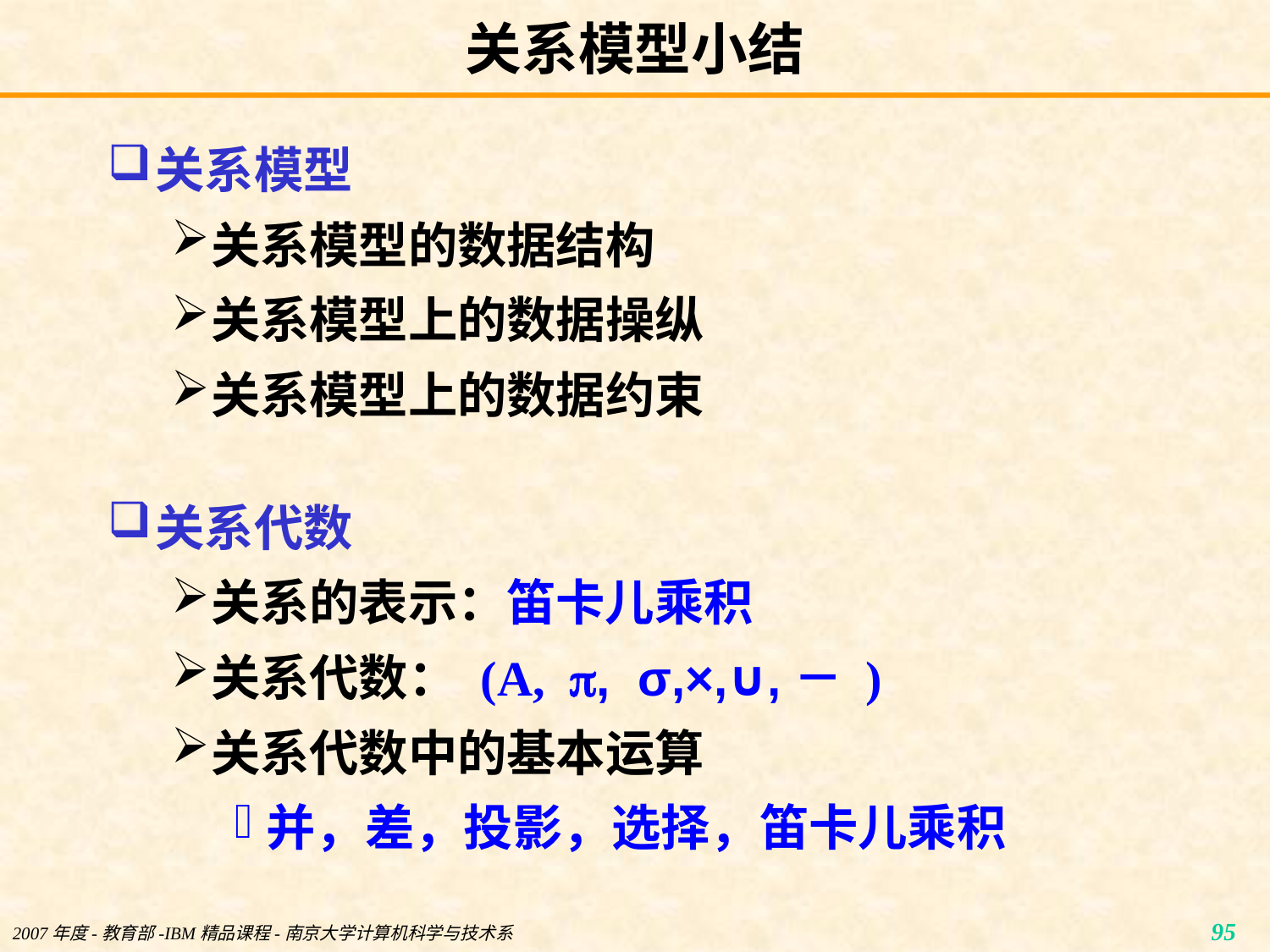

# 关系模型小结
关系模型
关系模型的数据结构
关系模型上的数据操纵
关系模型上的数据约束

关系代数
关系的表示：笛卡儿乘积
关系代数： (A,  π,  σ,×,∪,－ )
关系代数中的基本运算
并，差，投影，选择，笛卡儿乘积
95
2007年度-教育部-IBM精品课程-南京大学计算机科学与技术系